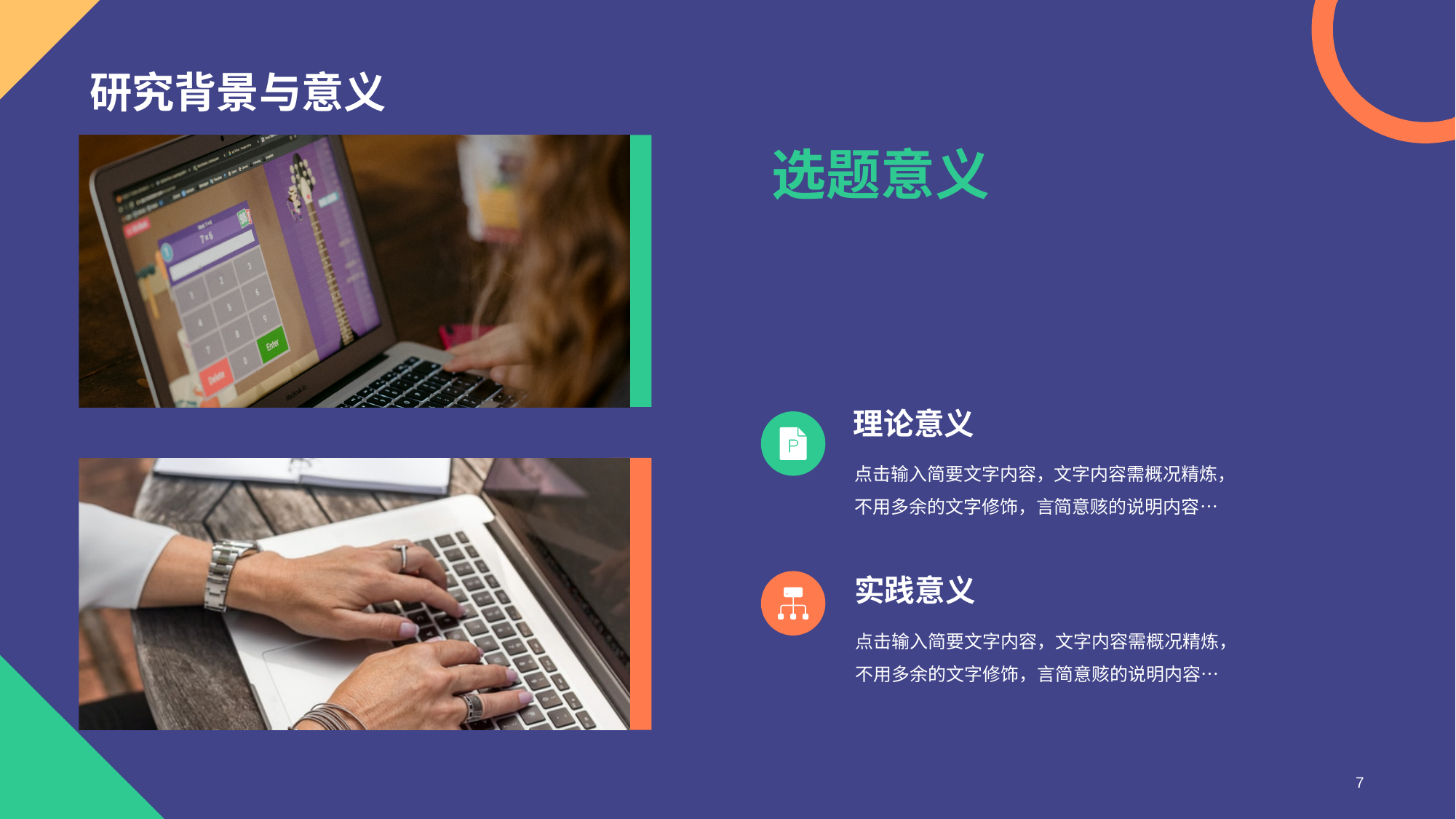

# 研究背景与意义

选题意义
理论意义

点击输入简要文字内容，文字内容需概况精炼，不用多余的文字修饰，言简意赅的说明内容…
实践意义

点击输入简要文字内容，文字内容需概况精炼，不用多余的文字修饰，言简意赅的说明内容…

7